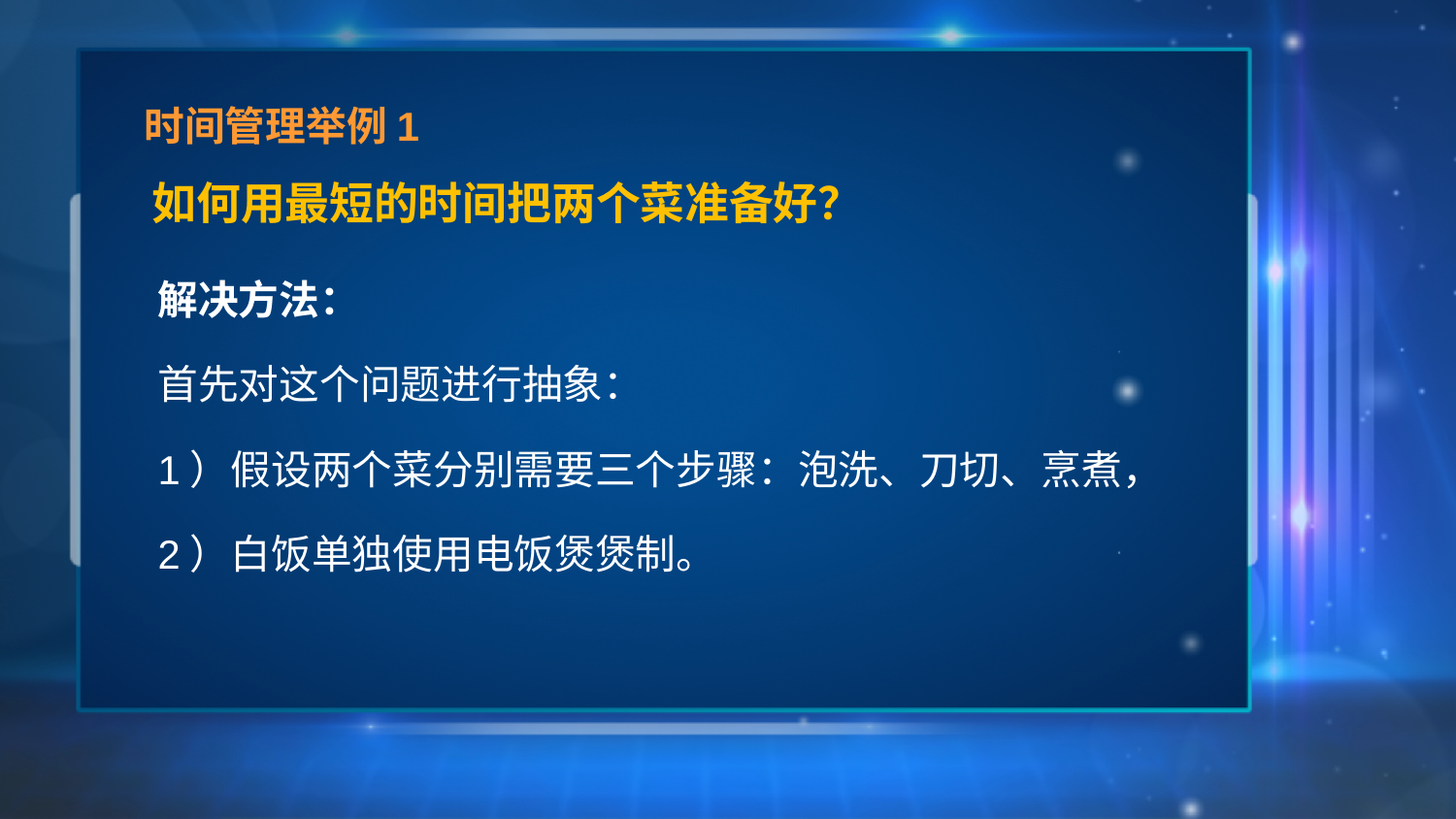

时间管理举例1
# 如何用最短的时间把两个菜准备好？
解决方法：
首先对这个问题进行抽象：
1）假设两个菜分别需要三个步骤：泡洗、刀切、烹煮，
2）白饭单独使用电饭煲煲制。